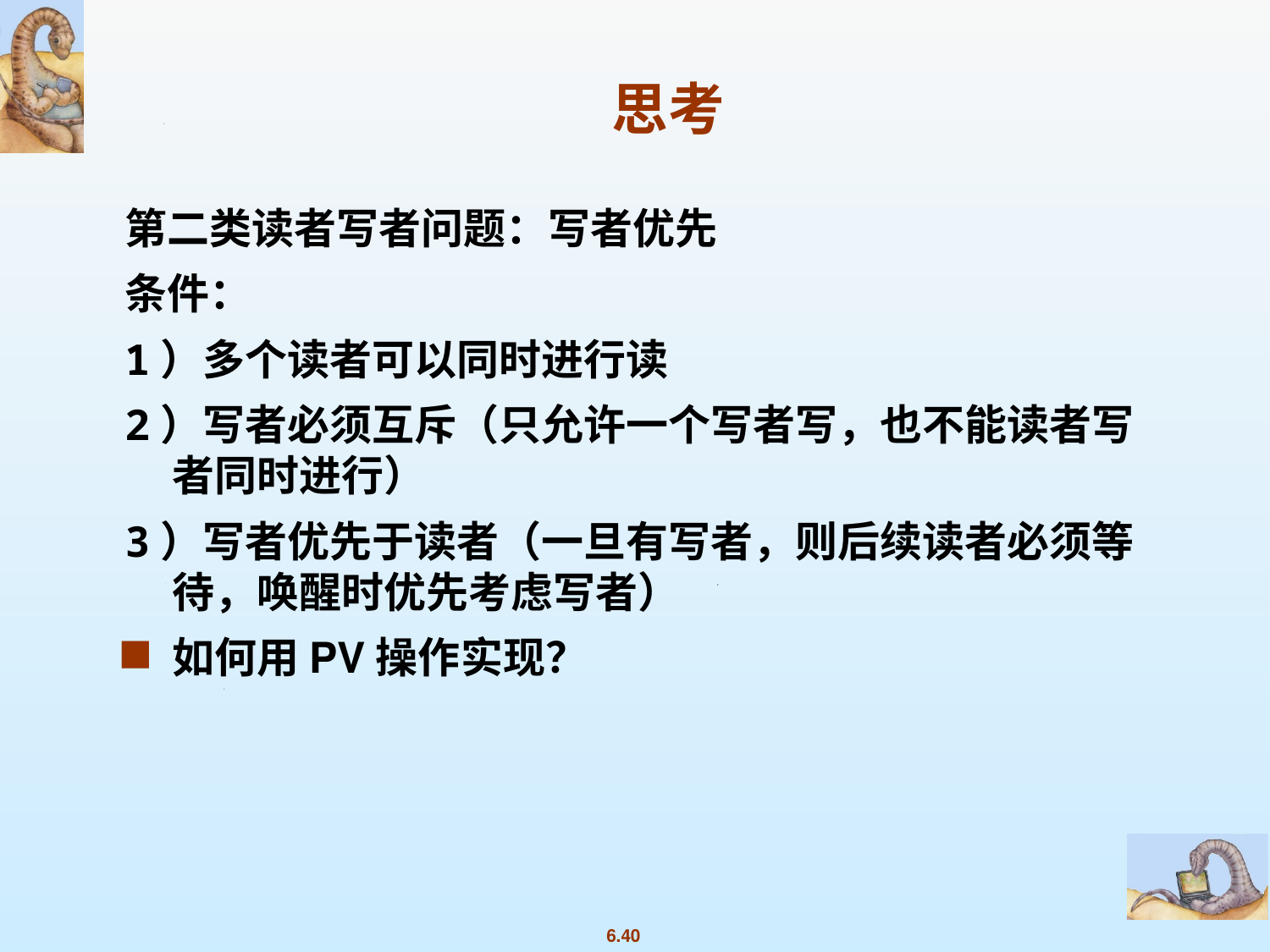

思考
第二类读者写者问题：写者优先
条件：
1）多个读者可以同时进行读
2）写者必须互斥（只允许一个写者写，也不能读者写者同时进行）
3）写者优先于读者（一旦有写者，则后续读者必须等待，唤醒时优先考虑写者）
如何用PV操作实现？